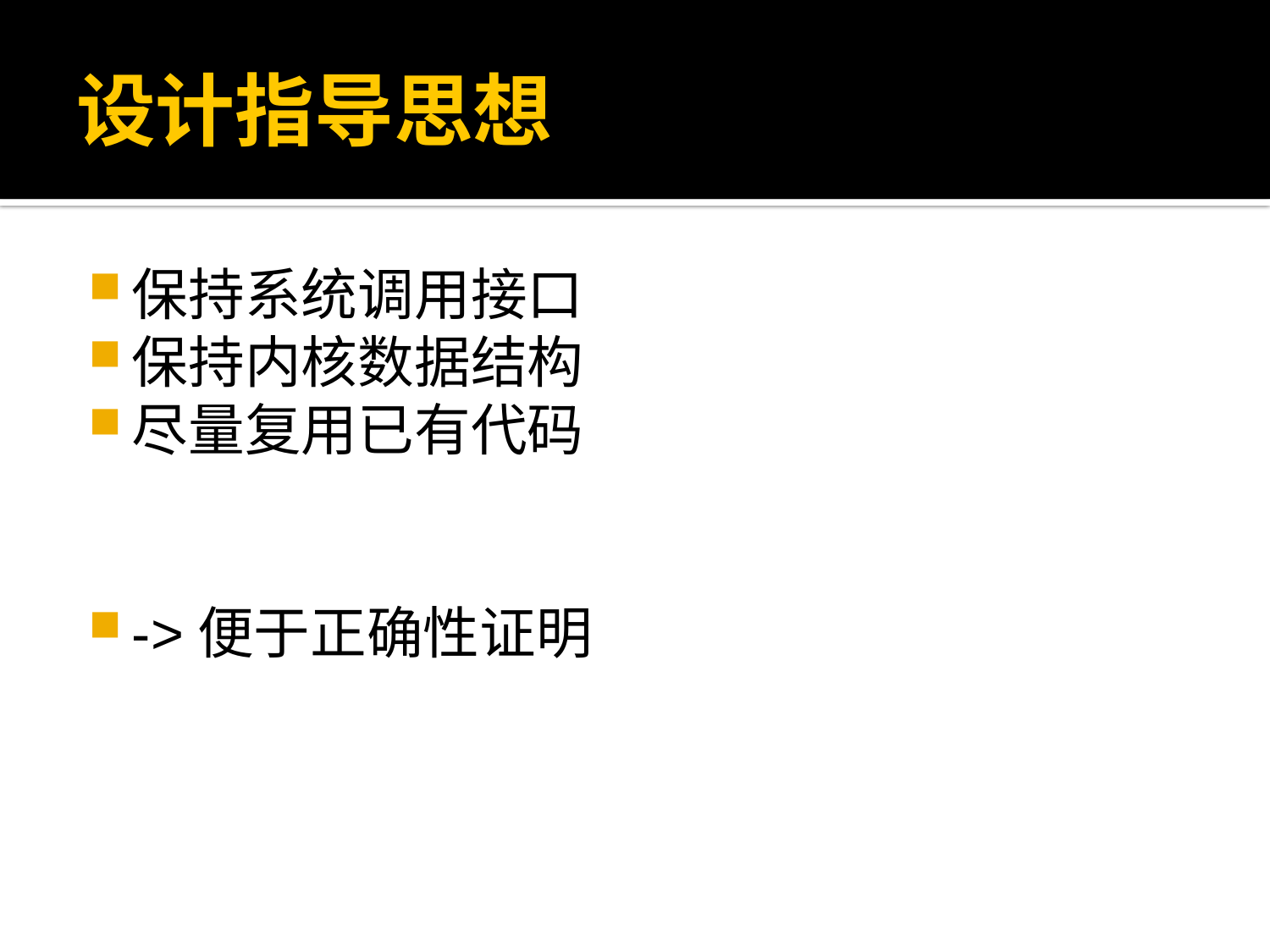

# 设计指导思想
保持系统调用接口
保持内核数据结构
尽量复用已有代码

->便于正确性证明